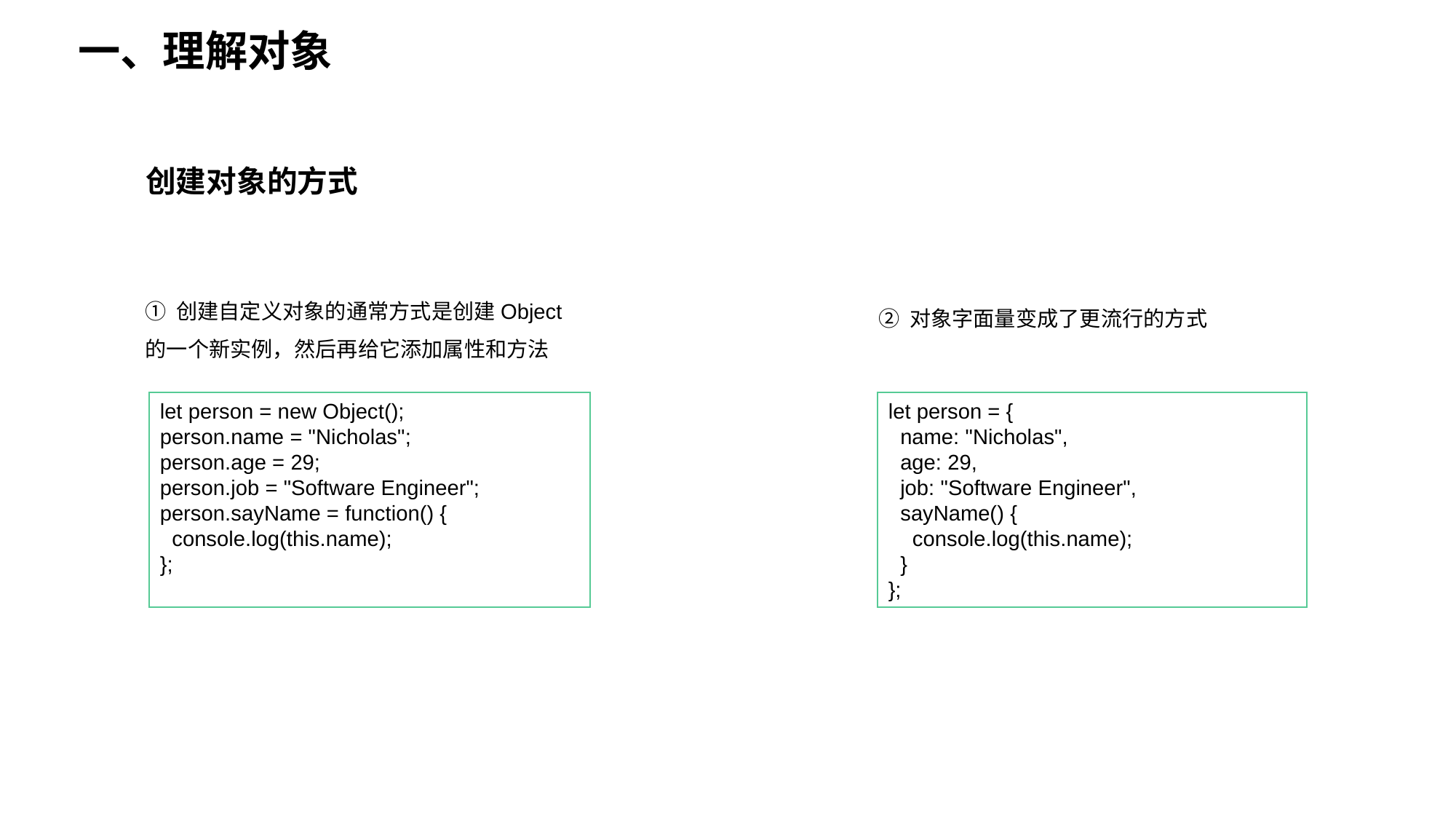

一、理解对象
创建对象的方式
① 创建自定义对象的通常方式是创建Object 的一个新实例，然后再给它添加属性和方法
② 对象字面量变成了更流行的方式
let person = new Object();
person.name = "Nicholas";
person.age = 29;
person.job = "Software Engineer";
person.sayName = function() {
  console.log(this.name);
};

let person = {
  name: "Nicholas",
  age: 29,
  job: "Software Engineer",
  sayName() {
    console.log(this.name);
  }
};